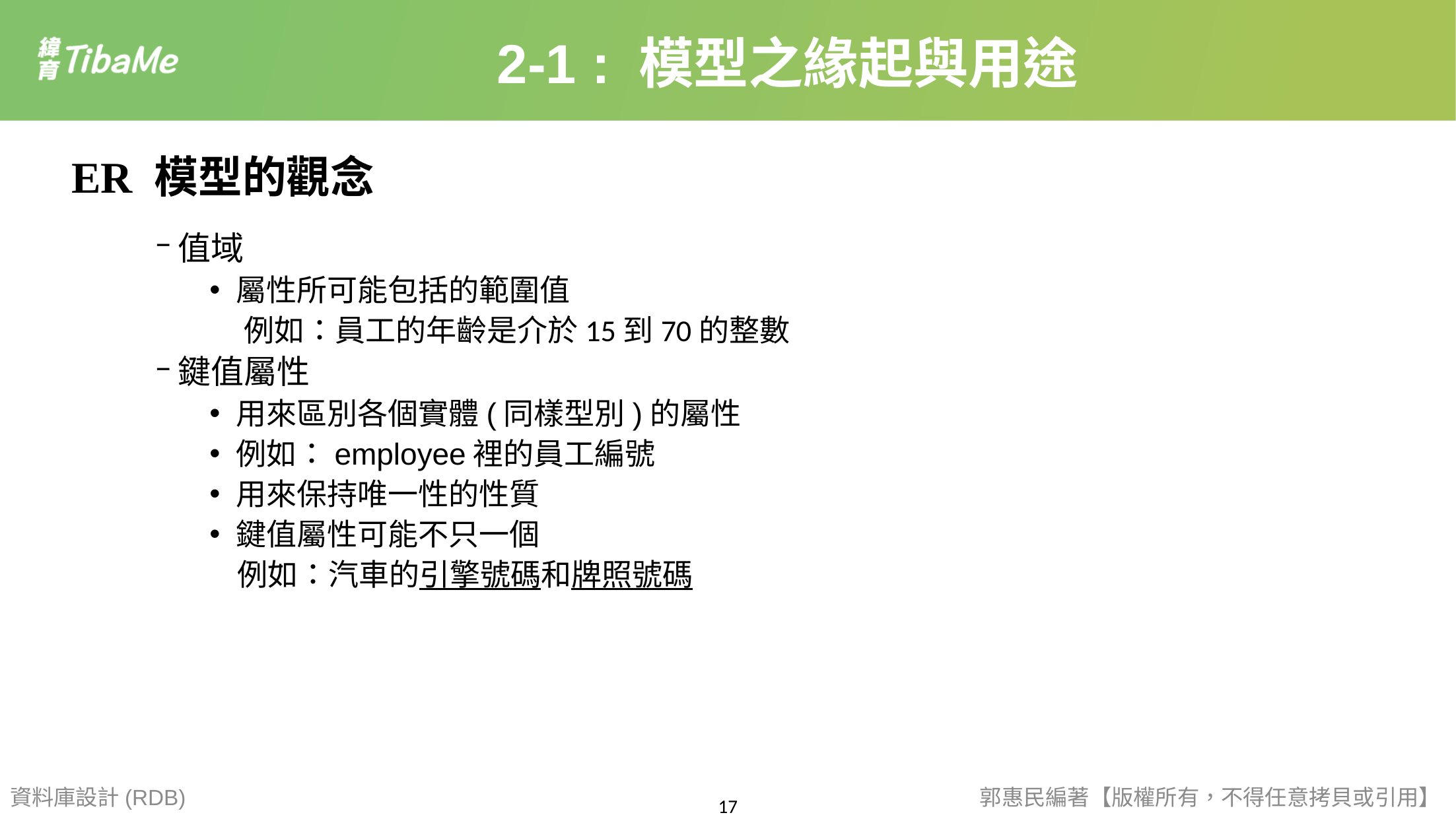

2-1 : 模型之緣起與用途

ER 模型的觀念
值域
屬性所可能包括的範圍值
    例如：員工的年齡是介於15到70的整數
鍵值屬性
用來區別各個實體(同樣型別)的屬性
例如：employee裡的員工編號
用來保持唯一性的性質
鍵值屬性可能不只一個
   例如：汽車的引擎號碼和牌照號碼
資料庫設計(RDB)
郭惠民編著【版權所有，不得任意拷貝或引用】